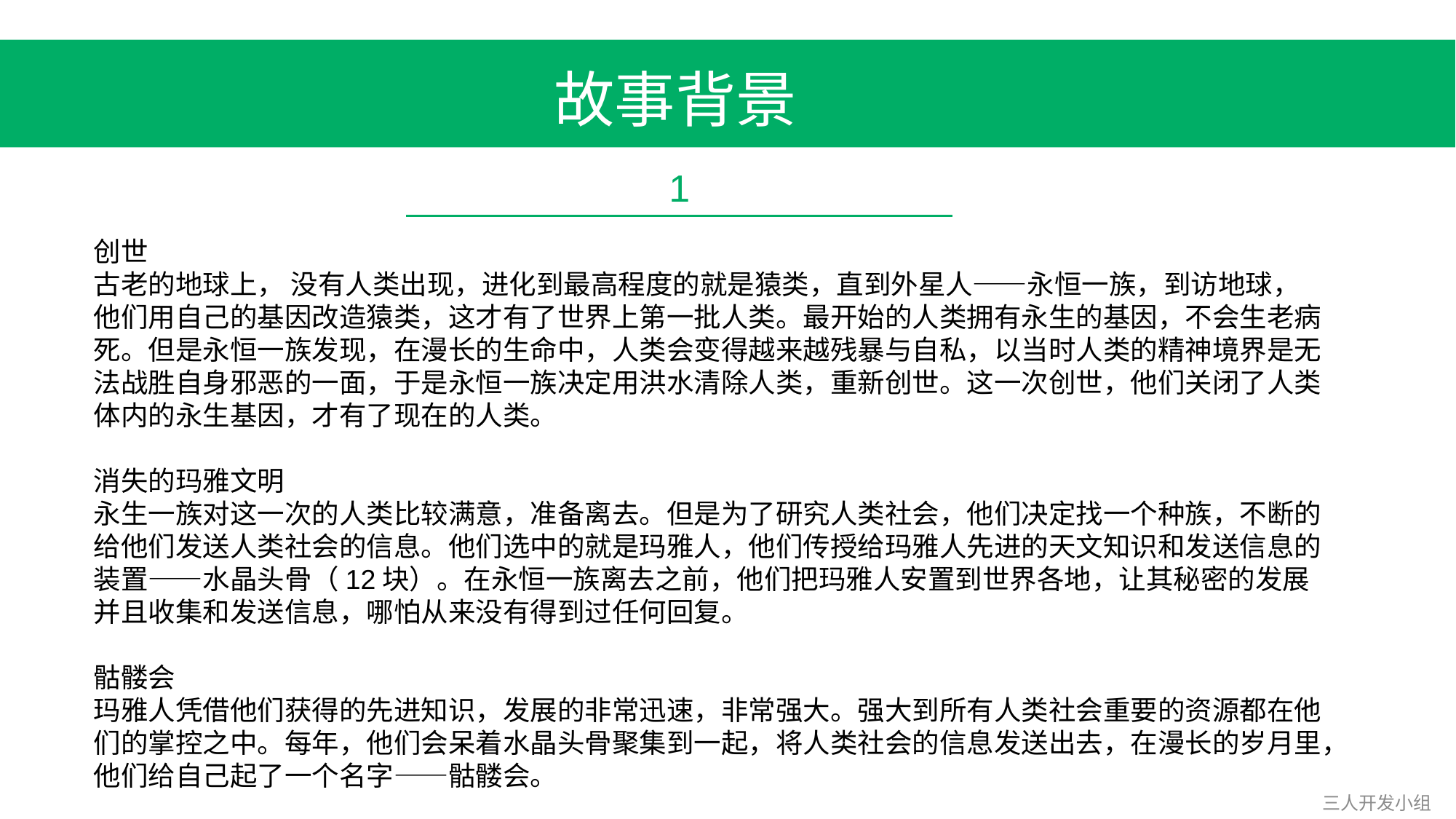

故事背景
1
创世
古老的地球上， 没有人类出现，进化到最高程度的就是猿类，直到外星人——永恒一族，到访地球，他们用自己的基因改造猿类，这才有了世界上第一批人类。最开始的人类拥有永生的基因，不会生老病死。但是永恒一族发现，在漫长的生命中，人类会变得越来越残暴与自私，以当时人类的精神境界是无法战胜自身邪恶的一面，于是永恒一族决定用洪水清除人类，重新创世。这一次创世，他们关闭了人类体内的永生基因，才有了现在的人类。

消失的玛雅文明
永生一族对这一次的人类比较满意，准备离去。但是为了研究人类社会，他们决定找一个种族，不断的给他们发送人类社会的信息。他们选中的就是玛雅人，他们传授给玛雅人先进的天文知识和发送信息的装置——水晶头骨（12块）。在永恒一族离去之前，他们把玛雅人安置到世界各地，让其秘密的发展并且收集和发送信息，哪怕从来没有得到过任何回复。

骷髅会
玛雅人凭借他们获得的先进知识，发展的非常迅速，非常强大。强大到所有人类社会重要的资源都在他们的掌控之中。每年，他们会呆着水晶头骨聚集到一起，将人类社会的信息发送出去，在漫长的岁月里，他们给自己起了一个名字——骷髅会。
三人开发小组